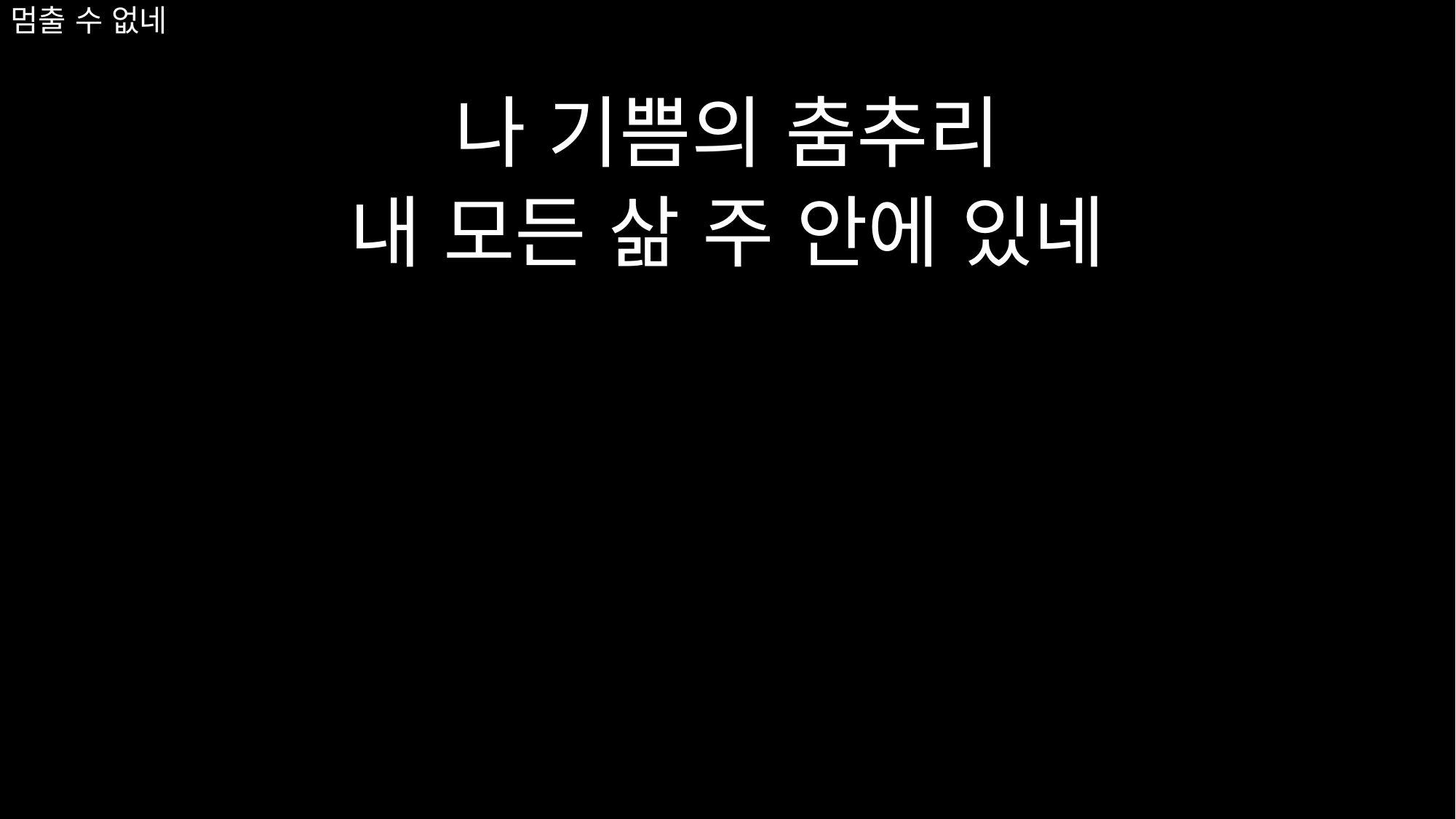

# 멈출 수 없네
나 기쁨의 춤추리
내 모든 삶 주 안에 있네